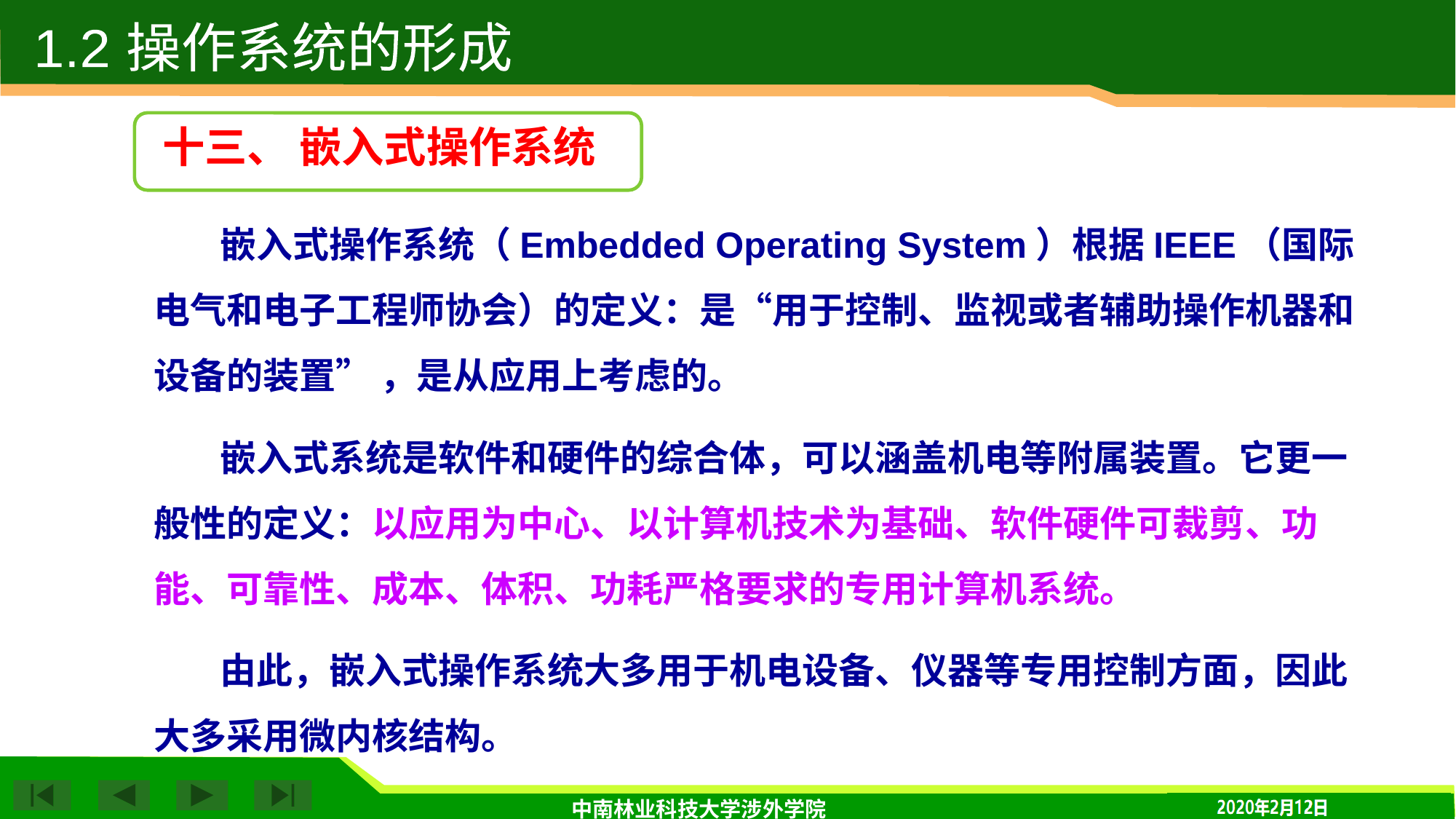

1.2 操作系统的形成

十三、 嵌入式操作系统
       嵌入式操作系统（Embedded Operating System）根据IEEE（国际电气和电子工程师协会）的定义：是“用于控制、监视或者辅助操作机器和设备的装置” ，是从应用上考虑的。
       嵌入式系统是软件和硬件的综合体，可以涵盖机电等附属装置。它更一般性的定义：以应用为中心、以计算机技术为基础、软件硬件可裁剪、功能、可靠性、成本、体积、功耗严格要求的专用计算机系统。
       由此，嵌入式操作系统大多用于机电设备、仪器等专用控制方面，因此大多采用微内核结构。